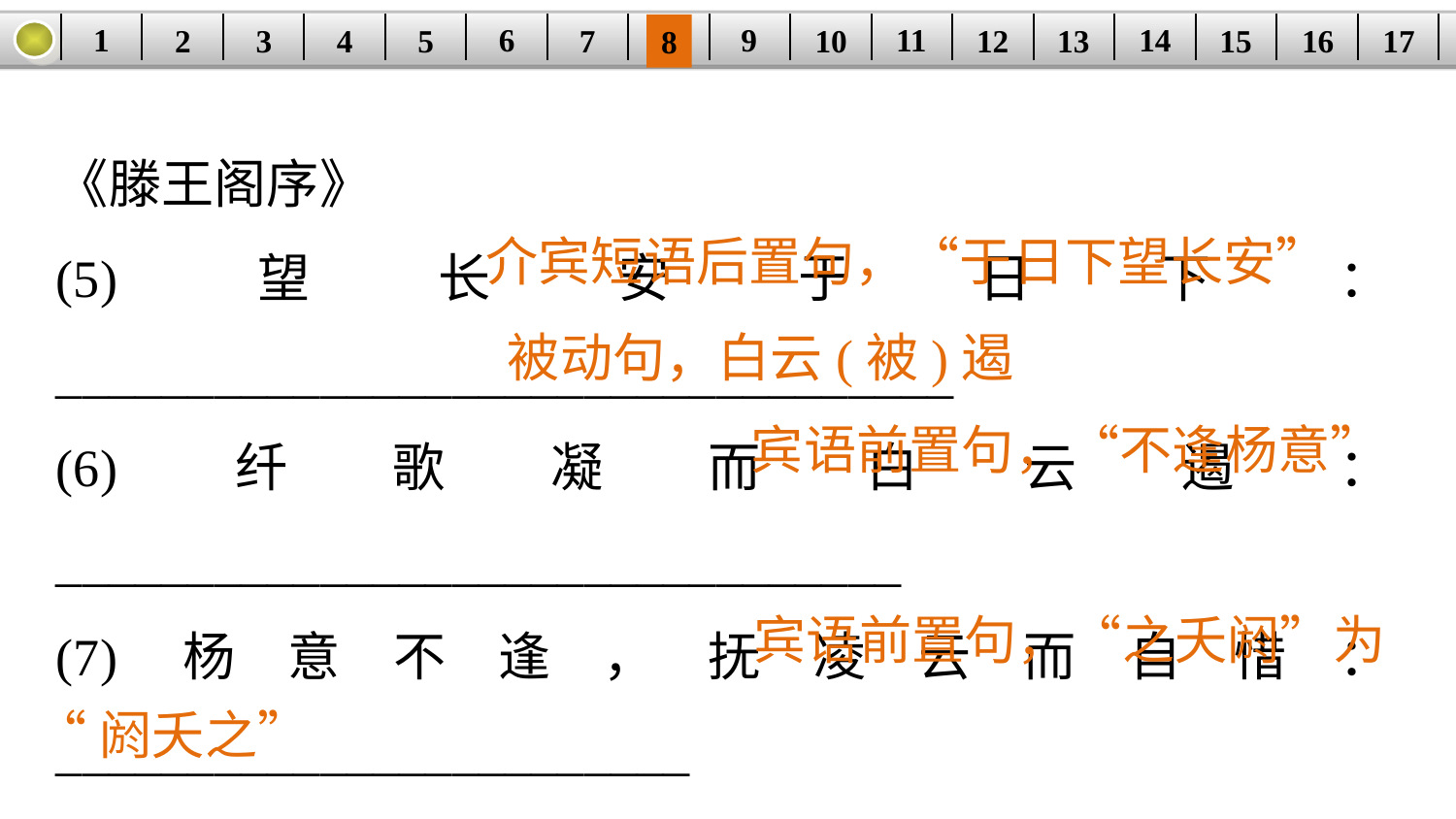

14
1
11
9
6
3
15
12
5
2
16
13
10
|  |  |  |  |  |  |  |  |  |  |  |  |  |  |  |  |  |
| --- | --- | --- | --- | --- | --- | --- | --- | --- | --- | --- | --- | --- | --- | --- | --- | --- |
7
4
17
8

《滕王阁序》
(5)望长安于日下：__________________________________
(6)纤歌凝而白云遏：________________________________
(7)杨意不逢，抚凌云而自惜：________________________
《逍遥游》
(8)背负青天，而莫之夭阏者：________________________
__________________________________________________
介宾短语后置句，“于日下望长安”
被动句，白云(被)遏
宾语前置句，“不逢杨意”
宾语前置句，“之夭阏”为
“阏夭之”